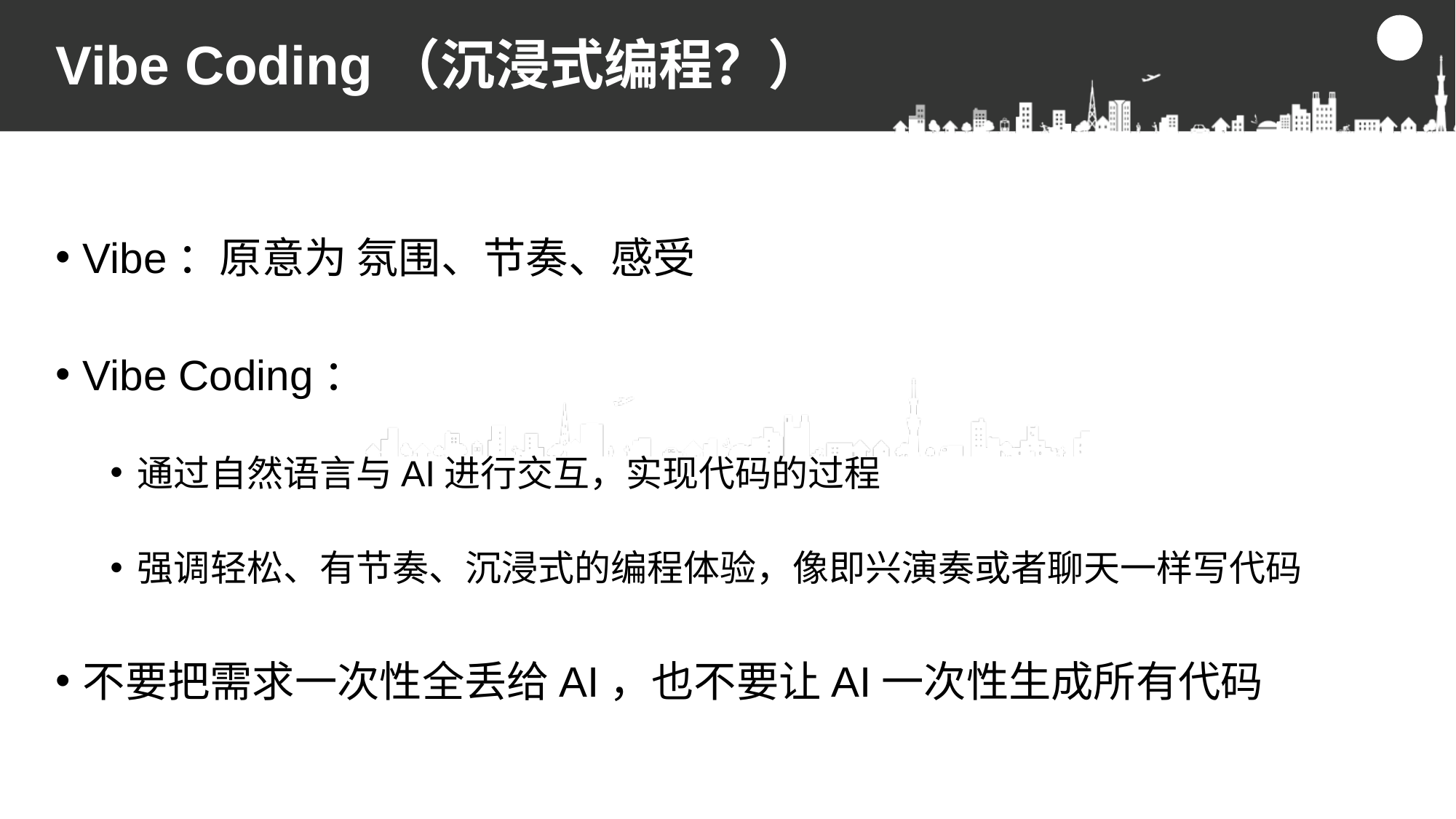

# Vibe Coding（沉浸式编程？）
9
Vibe：原意为 氛围、节奏、感受
Vibe Coding：
通过自然语言与AI进行交互，实现代码的过程
强调轻松、有节奏、沉浸式的编程体验，像即兴演奏或者聊天一样写代码
不要把需求一次性全丢给AI，也不要让AI一次性生成所有代码